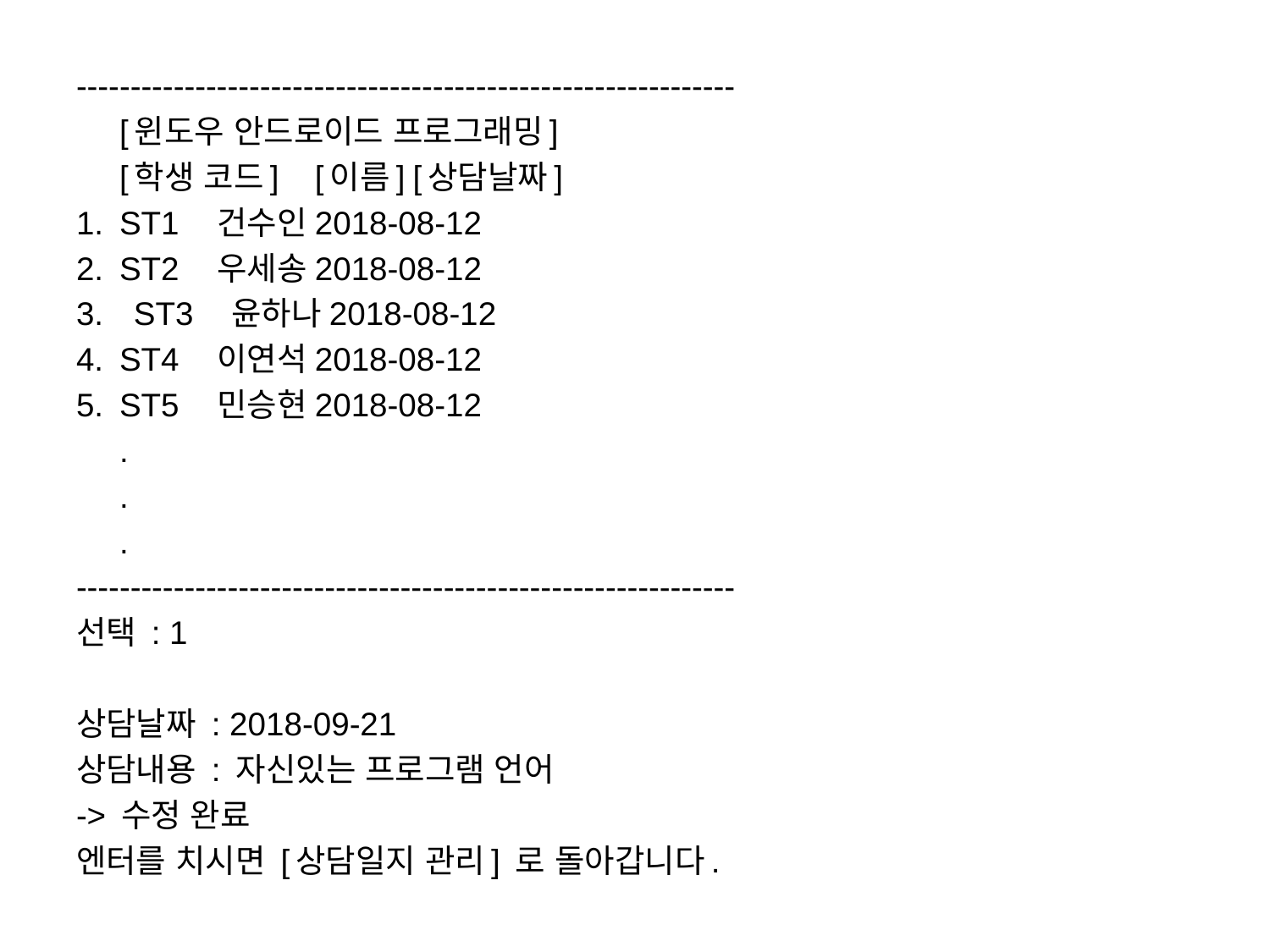

-------------------------------------------------------------
	[윈도우 안드로이드 프로그래밍]
	[학생 코드]		[이름]		[상담날짜]
1. 		ST1		건수인		2018-08-12
2.		ST2		우세송		2018-08-12
3.		ST3		윤하나		2018-08-12
4.		ST4		이연석		2018-08-12
5.		ST5		민승현		2018-08-12
				.
				.
				.
-------------------------------------------------------------
선택 : 1

상담날짜 : 2018-09-21
상담내용 : 자신있는 프로그램 언어
-> 수정 완료
엔터를 치시면 [상담일지 관리] 로 돌아갑니다.